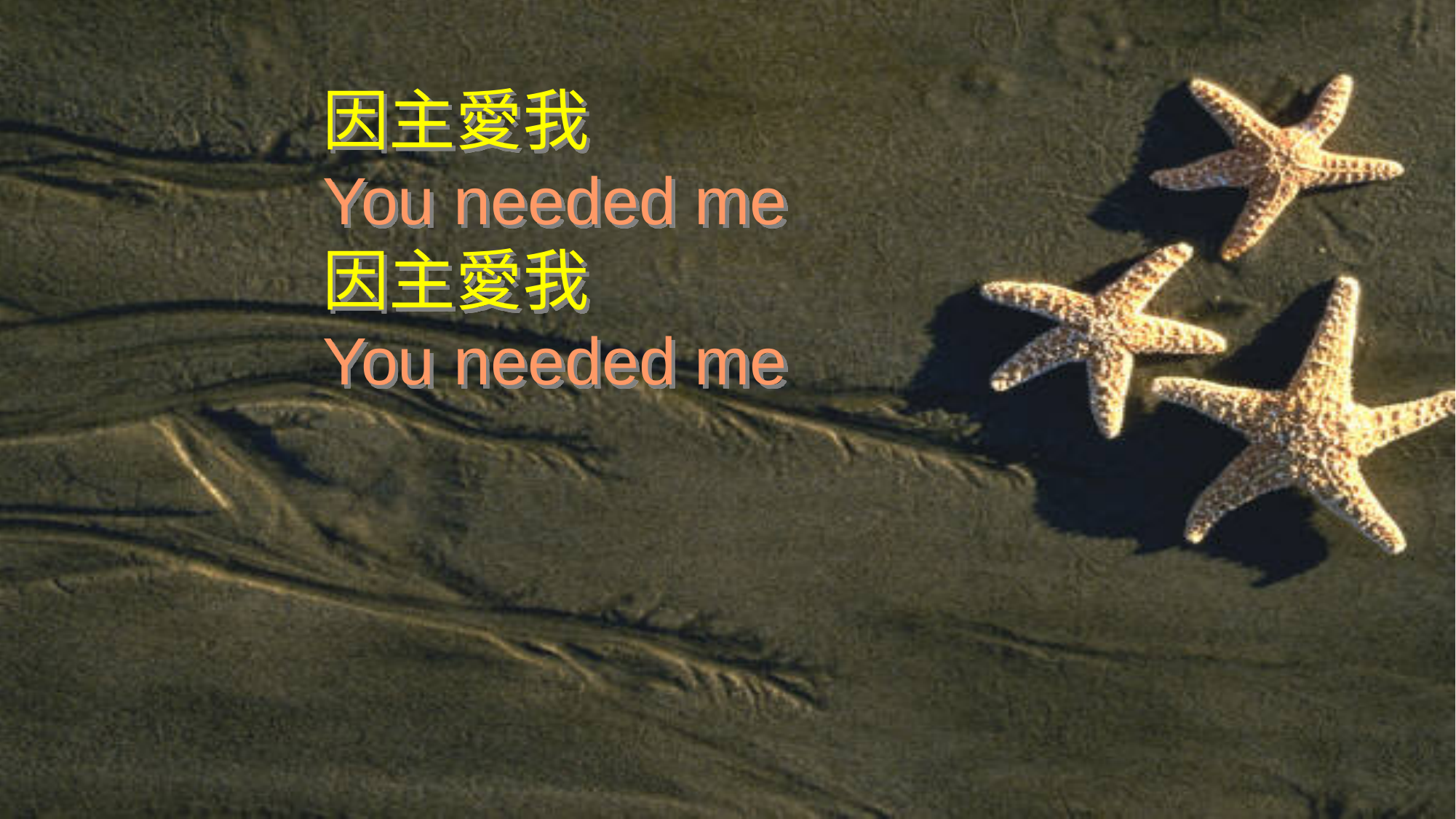

因主愛我
You needed me
因主愛我
You needed me